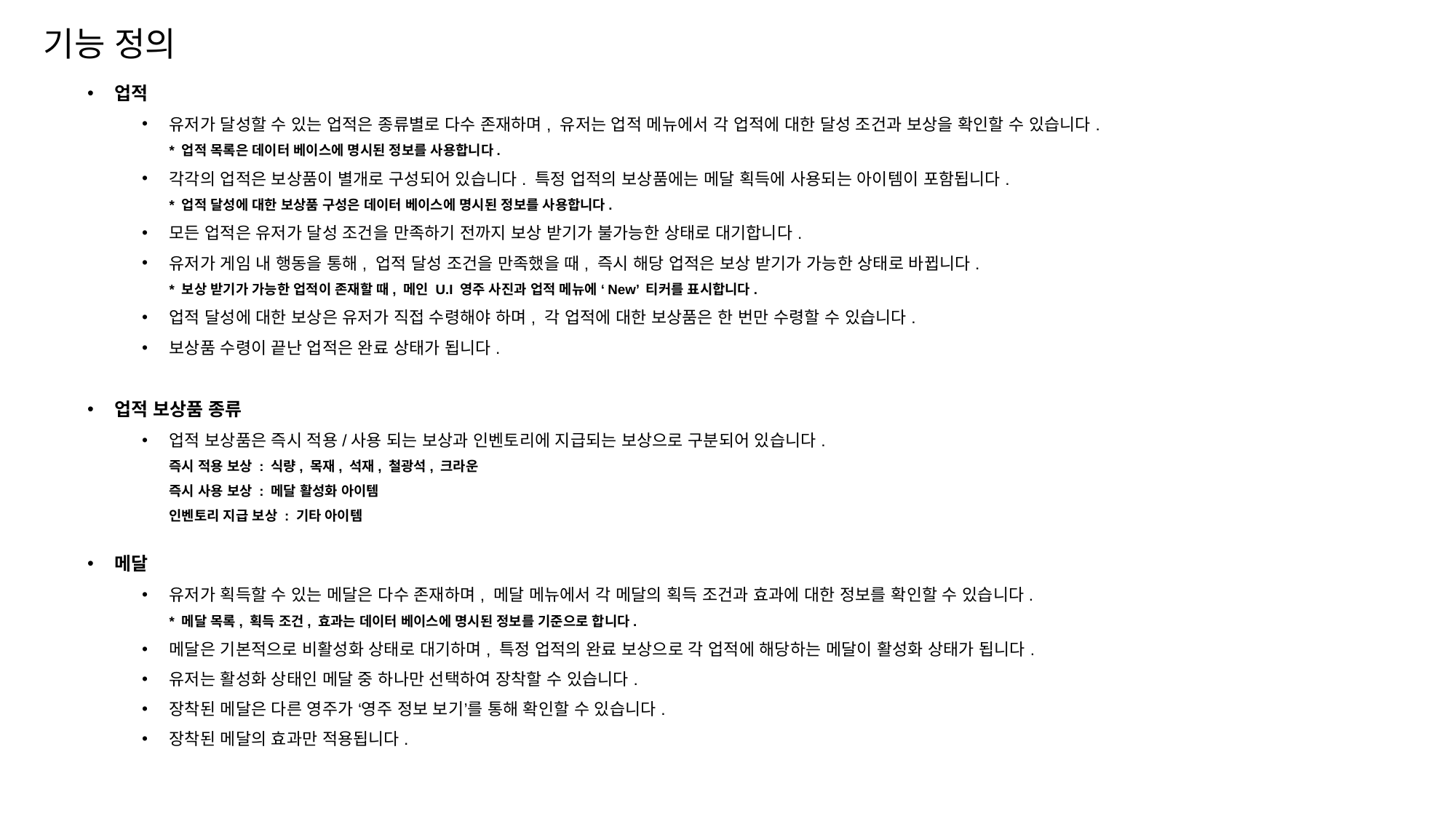

기능 정의
업적
유저가 달성할 수 있는 업적은 종류별로 다수 존재하며, 유저는 업적 메뉴에서 각 업적에 대한 달성 조건과 보상을 확인할 수 있습니다.
* 업적 목록은 데이터 베이스에 명시된 정보를 사용합니다.
각각의 업적은 보상품이 별개로 구성되어 있습니다. 특정 업적의 보상품에는 메달 획득에 사용되는 아이템이 포함됩니다.
* 업적 달성에 대한 보상품 구성은 데이터 베이스에 명시된 정보를 사용합니다.
모든 업적은 유저가 달성 조건을 만족하기 전까지 보상 받기가 불가능한 상태로 대기합니다.
유저가 게임 내 행동을 통해, 업적 달성 조건을 만족했을 때, 즉시 해당 업적은 보상 받기가 가능한 상태로 바뀝니다.
* 보상 받기가 가능한 업적이 존재할 때, 메인 U.I 영주 사진과 업적 메뉴에 ‘New’ 티커를 표시합니다.
업적 달성에 대한 보상은 유저가 직접 수령해야 하며, 각 업적에 대한 보상품은 한 번만 수령할 수 있습니다.
보상품 수령이 끝난 업적은 완료 상태가 됩니다.

업적 보상품 종류
업적 보상품은 즉시 적용/사용 되는 보상과 인벤토리에 지급되는 보상으로 구분되어 있습니다.
즉시 적용 보상 : 식량, 목재, 석재, 철광석, 크라운
즉시 사용 보상 : 메달 활성화 아이템
인벤토리 지급 보상 : 기타 아이템
메달
유저가 획득할 수 있는 메달은 다수 존재하며, 메달 메뉴에서 각 메달의 획득 조건과 효과에 대한 정보를 확인할 수 있습니다.
* 메달 목록, 획득 조건, 효과는 데이터 베이스에 명시된 정보를 기준으로 합니다.
메달은 기본적으로 비활성화 상태로 대기하며, 특정 업적의 완료 보상으로 각 업적에 해당하는 메달이 활성화 상태가 됩니다.
유저는 활성화 상태인 메달 중 하나만 선택하여 장착할 수 있습니다.
장착된 메달은 다른 영주가 ‘영주 정보 보기’를 통해 확인할 수 있습니다.
장착된 메달의 효과만 적용됩니다.